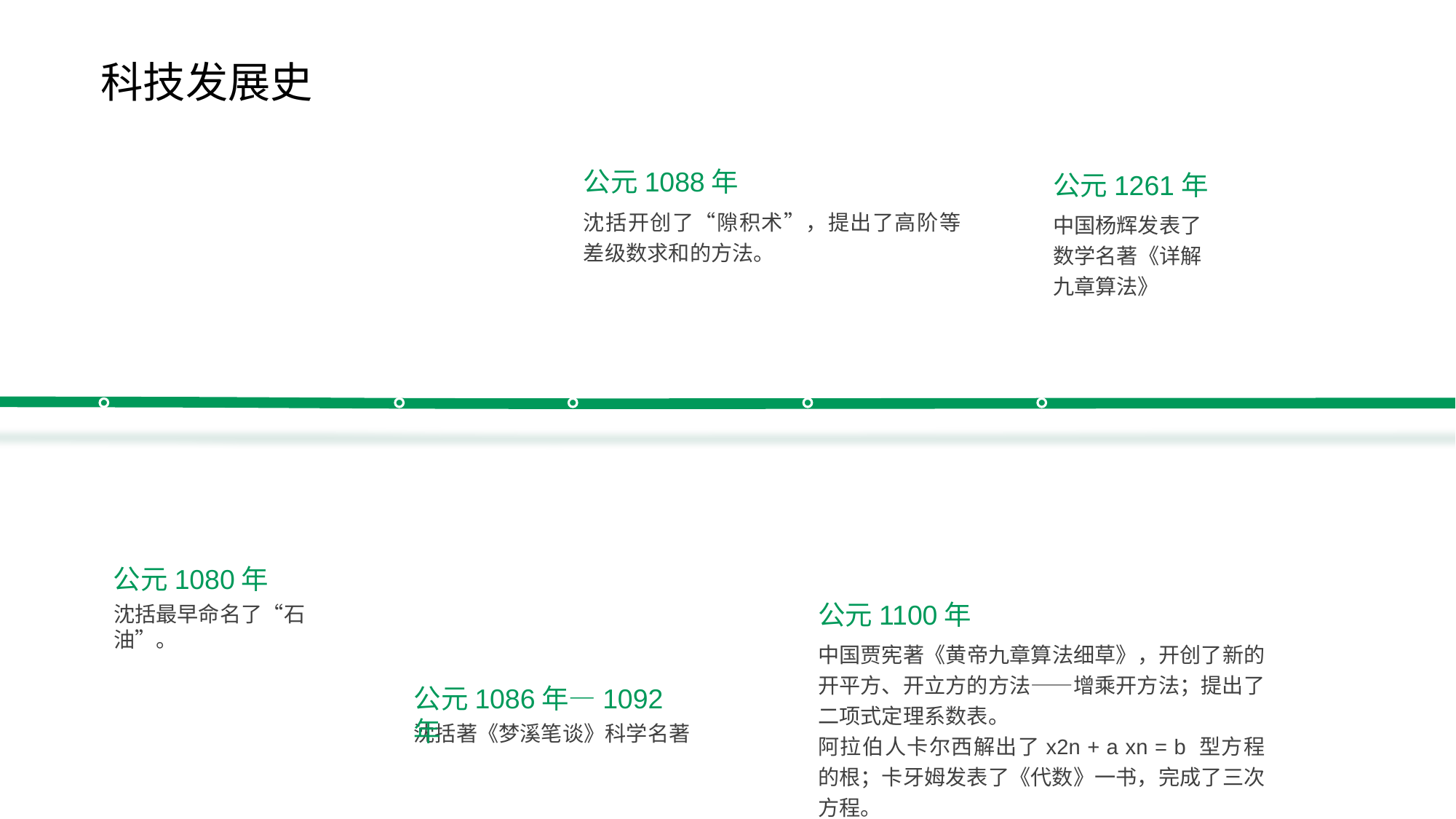

科技发展史
公元1088年
公元1261年
沈括开创了“隙积术”，提出了高阶等差级数求和的方法。
中国杨辉发表了数学名著《详解九章算法》

公元1080年
公元1100年
沈括最早命名了“石油”。
中国贾宪著《黄帝九章算法细草》，开创了新的开平方、开立方的方法——增乘开方法；提出了二项式定理系数表。
阿拉伯人卡尔西解出了x2n + a xn = b 型方程的根；卡牙姆发表了《代数》一书，完成了三次方程。
公元1086年—1092年
沈括著《梦溪笔谈》科学名著